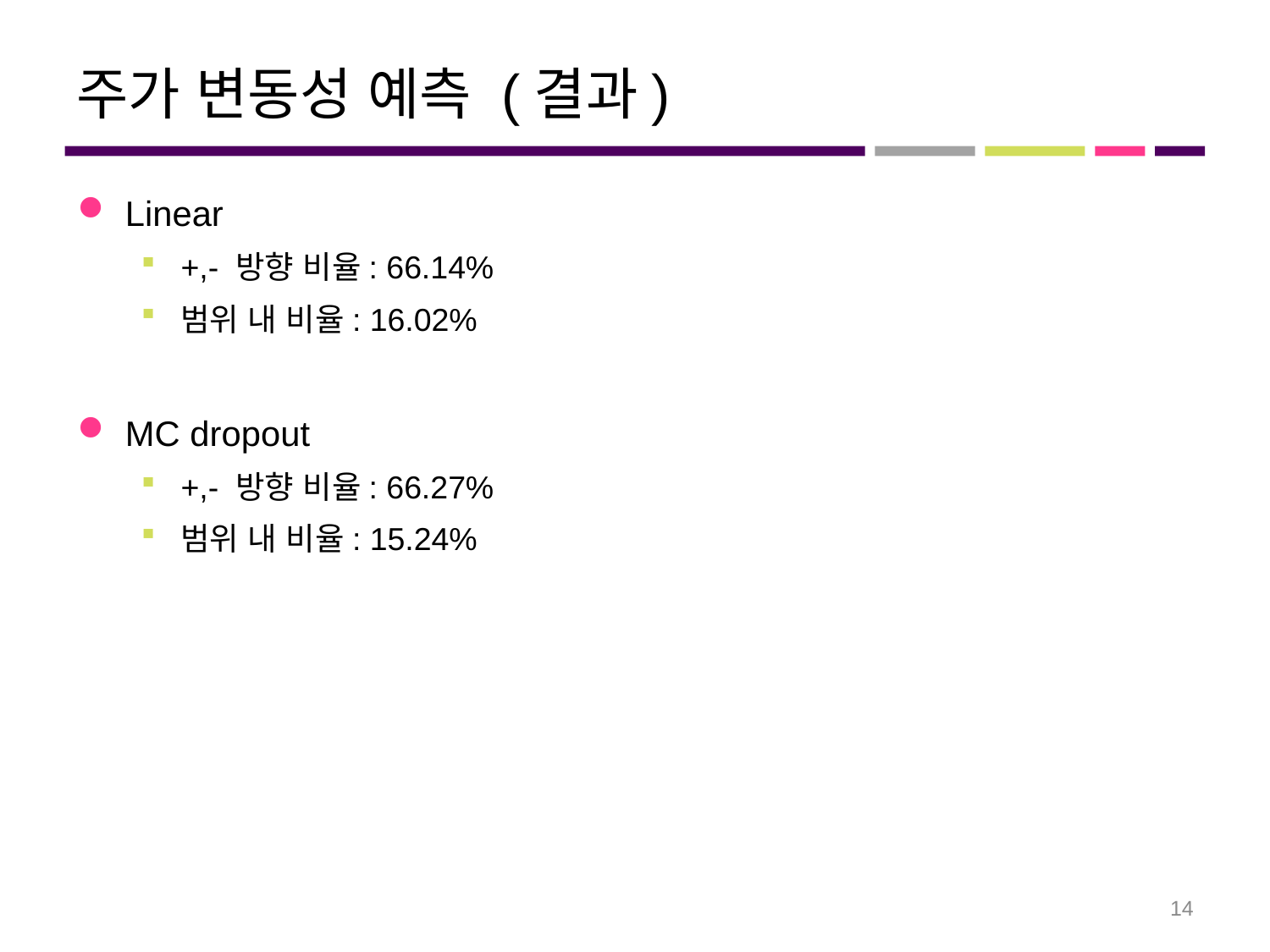

# 주가 변동성 예측 (결과)
Linear
+,- 방향 비율: 66.14%
범위 내 비율: 16.02%

MC dropout
+,- 방향 비율: 66.27%
범위 내 비율: 15.24%

14